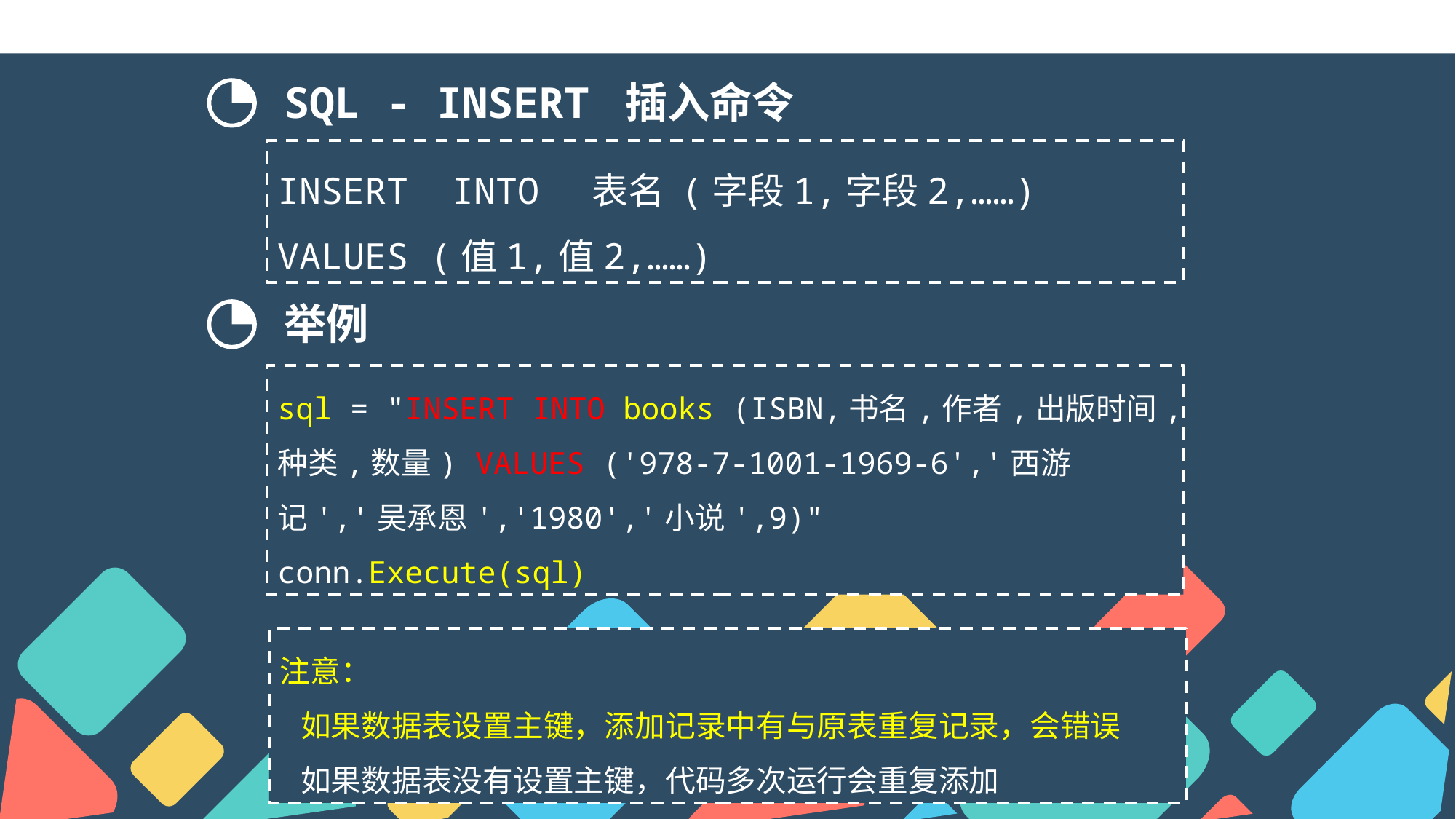

SQL - INSERT 插入命令

INSERT  INTO  表名 (字段1,字段2,……)
VALUES (值1,值2,……)
举例

sql = "INSERT INTO books (ISBN,书名,作者,出版时间,种类,数量) VALUES ('978-7-1001-1969-6','西游记','吴承恩','1980','小说',9)"
conn.Execute(sql)
注意：
  如果数据表设置主键，添加记录中有与原表重复记录，会错误
  如果数据表没有设置主键，代码多次运行会重复添加